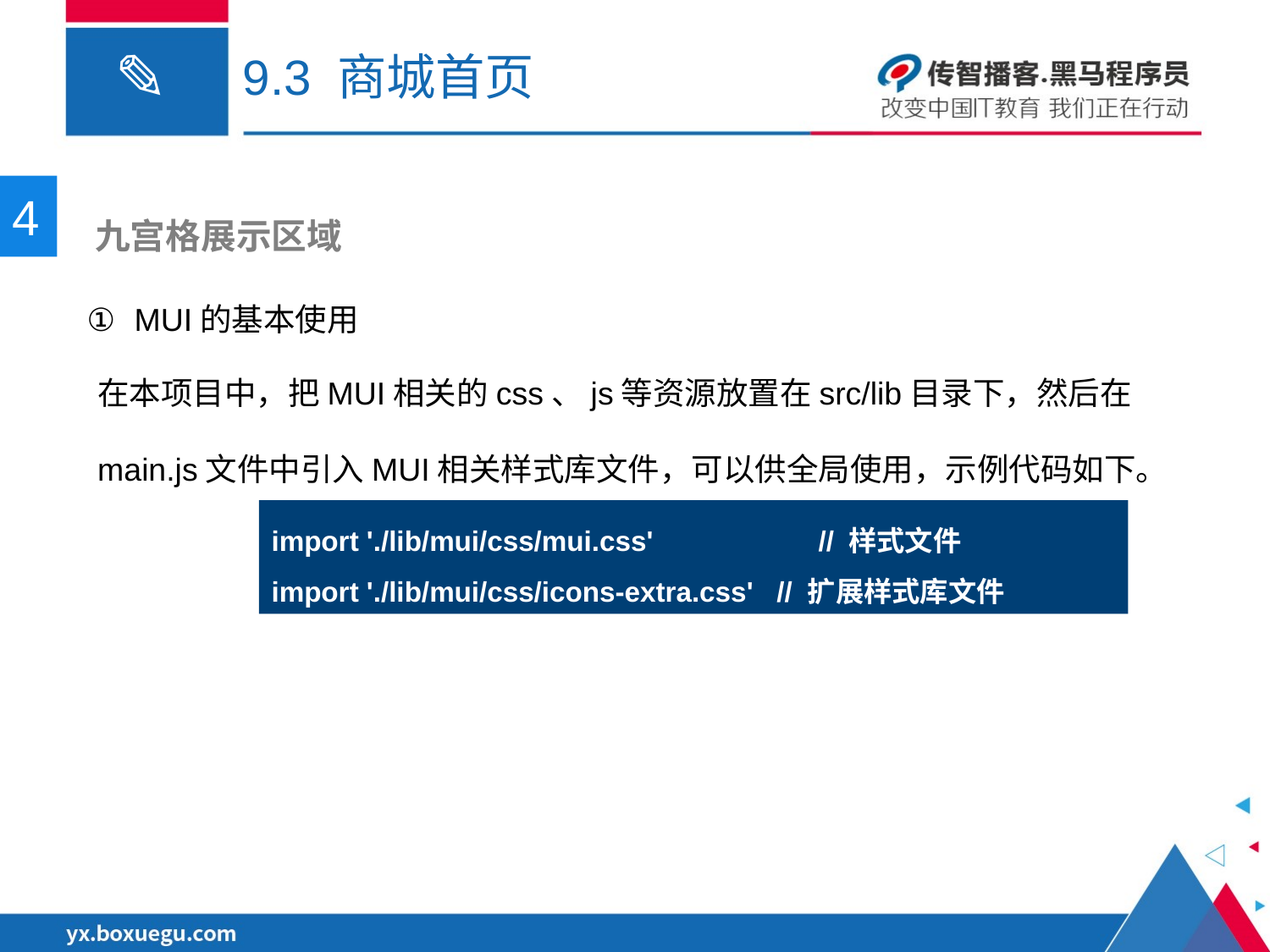

# 9.3 商城首页

4
  九宫格展示区域
MUI的基本使用
在本项目中，把MUI相关的css、js等资源放置在src/lib目录下，然后在main.js文件中引入MUI相关样式库文件，可以供全局使用，示例代码如下。
import './lib/mui/css/mui.css'          	     // 样式文件
import './lib/mui/css/icons-extra.css'   // 扩展样式库文件